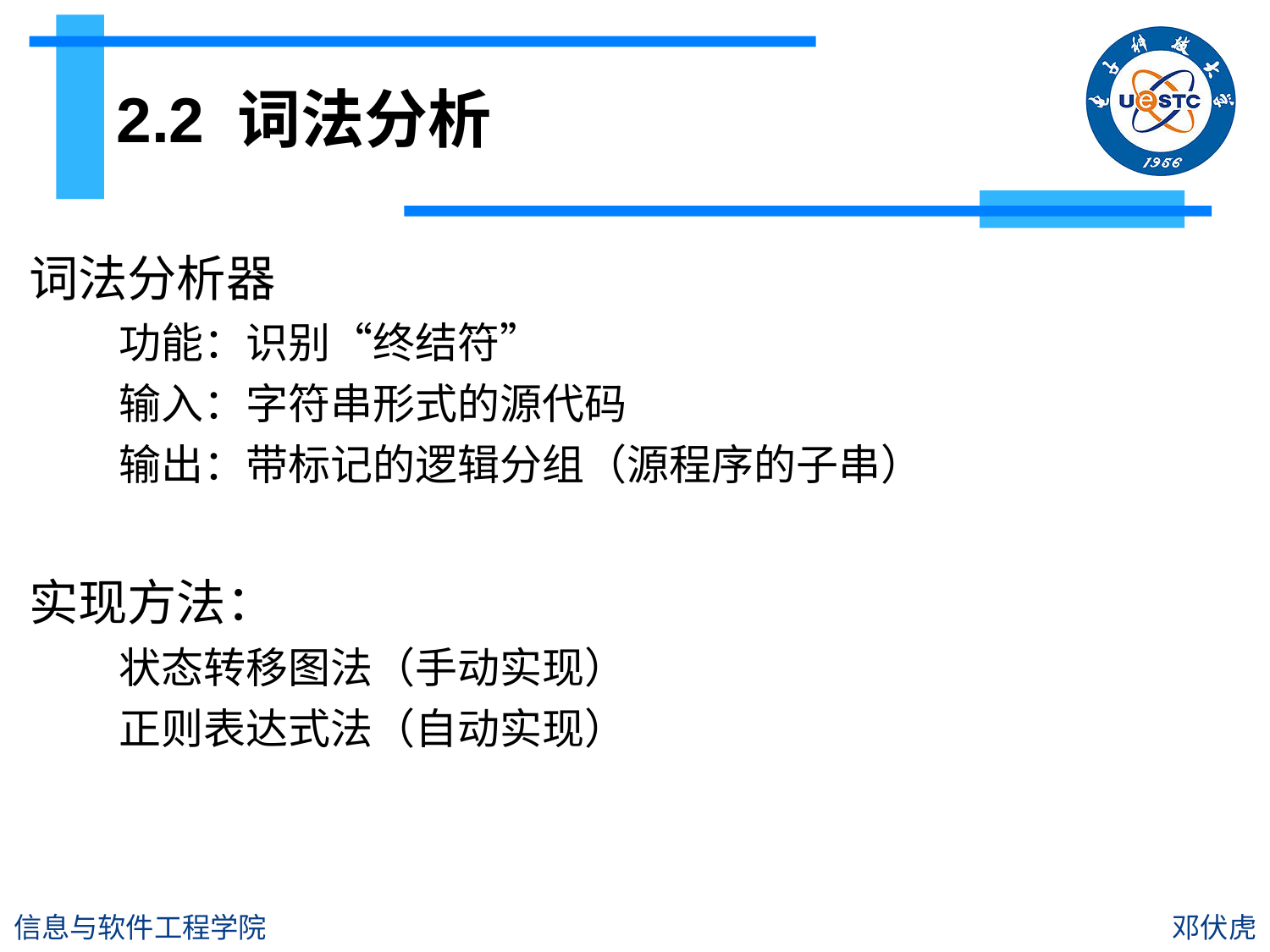

# 2.2 词法分析
词法分析器
功能：识别“终结符”
输入：字符串形式的源代码
输出：带标记的逻辑分组（源程序的子串）

实现方法：
状态转移图法（手动实现）
正则表达式法（自动实现）
15
信息与软件工程学院
邓伏虎